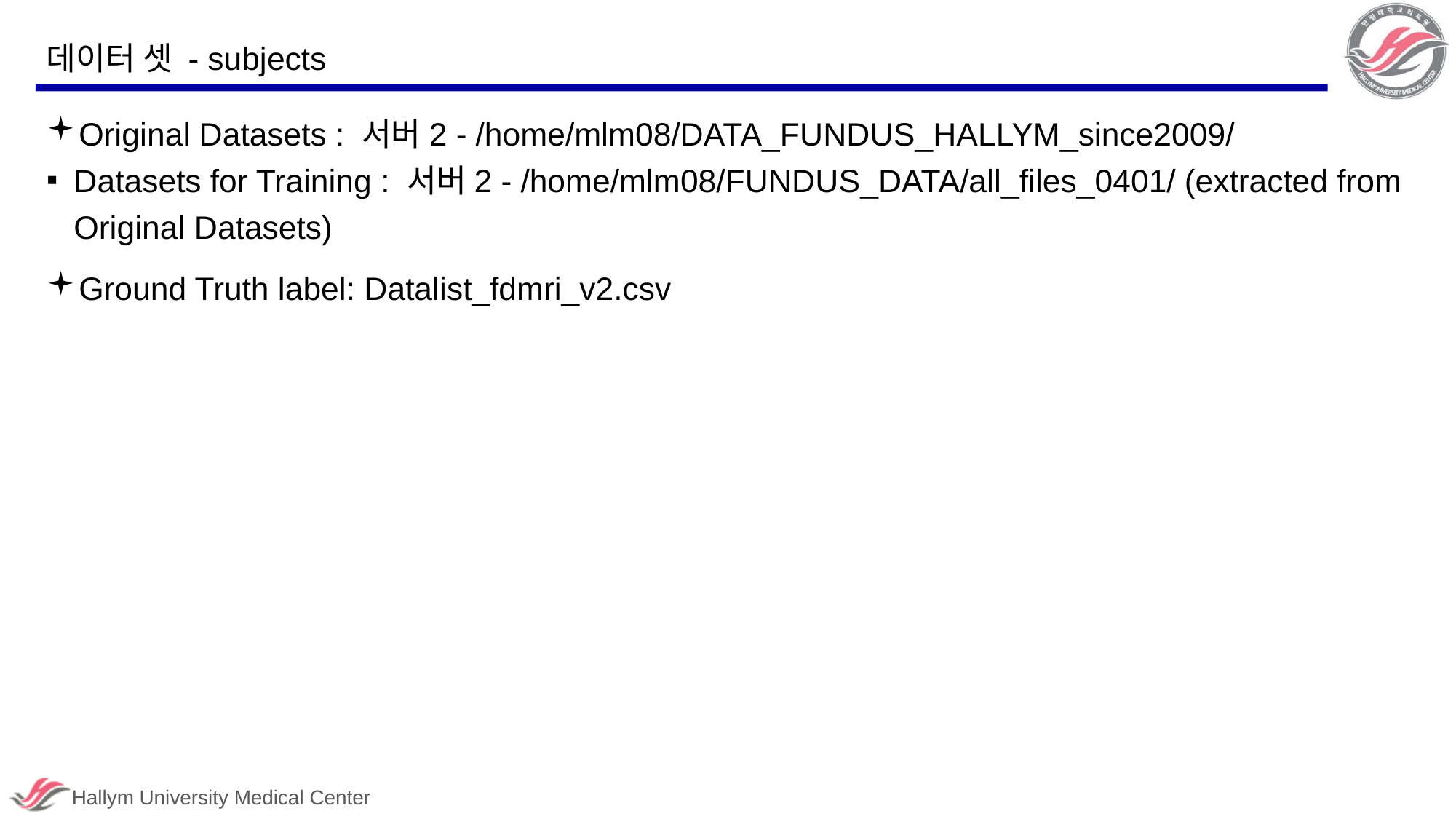

# 데이터 셋 - subjects
Original Datasets : 서버2 - /home/mlm08/DATA_FUNDUS_HALLYM_since2009/
Datasets for Training : 서버2 - /home/mlm08/FUNDUS_DATA/all_files_0401/ (extracted from Original Datasets)
Ground Truth label: Datalist_fdmri_v2.csv